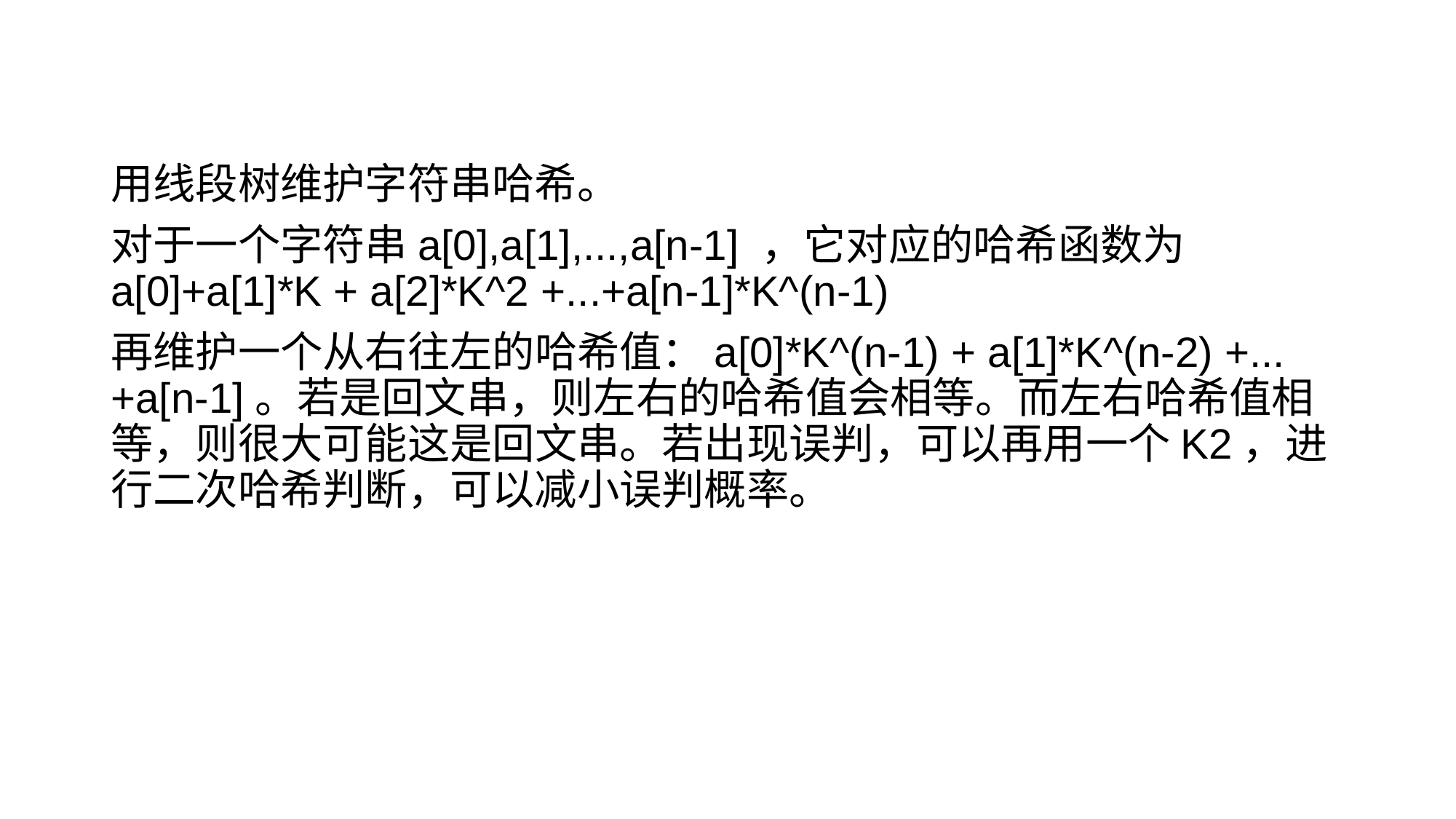

用线段树维护字符串哈希。
对于一个字符串a[0],a[1],...,a[n-1] ，它对应的哈希函数为a[0]+a[1]*K + a[2]*K^2 +...+a[n-1]*K^(n-1)
再维护一个从右往左的哈希值：a[0]*K^(n-1) + a[1]*K^(n-2) +...+a[n-1]。若是回文串，则左右的哈希值会相等。而左右哈希值相等，则很大可能这是回文串。若出现误判，可以再用一个K2，进行二次哈希判断，可以减小误判概率。